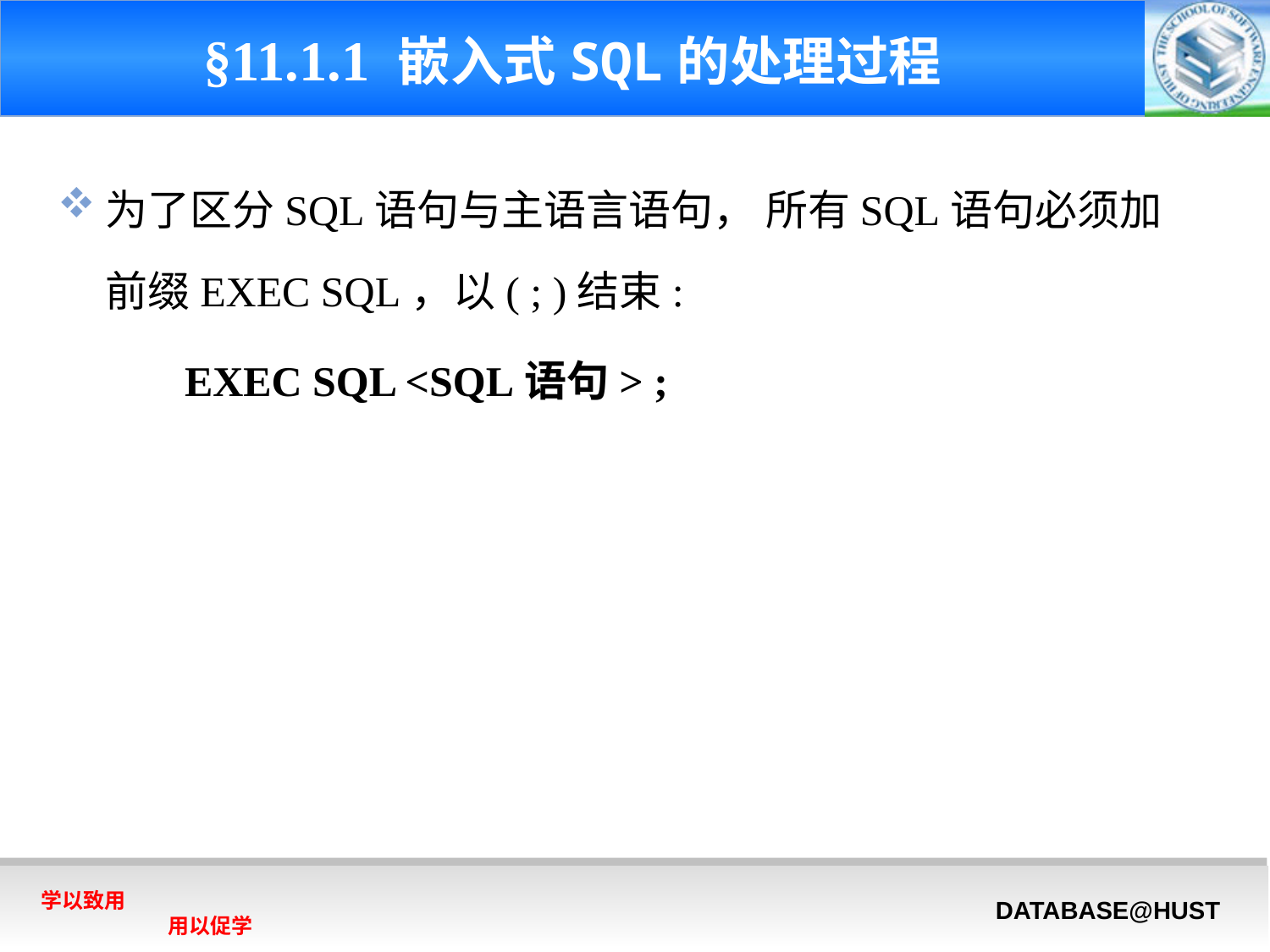

# §11.1.1 嵌入式SQL的处理过程
为了区分SQL语句与主语言语句， 所有SQL语句必须加前缀EXEC SQL，以( ; )结束:
EXEC SQL <SQL语句> ;